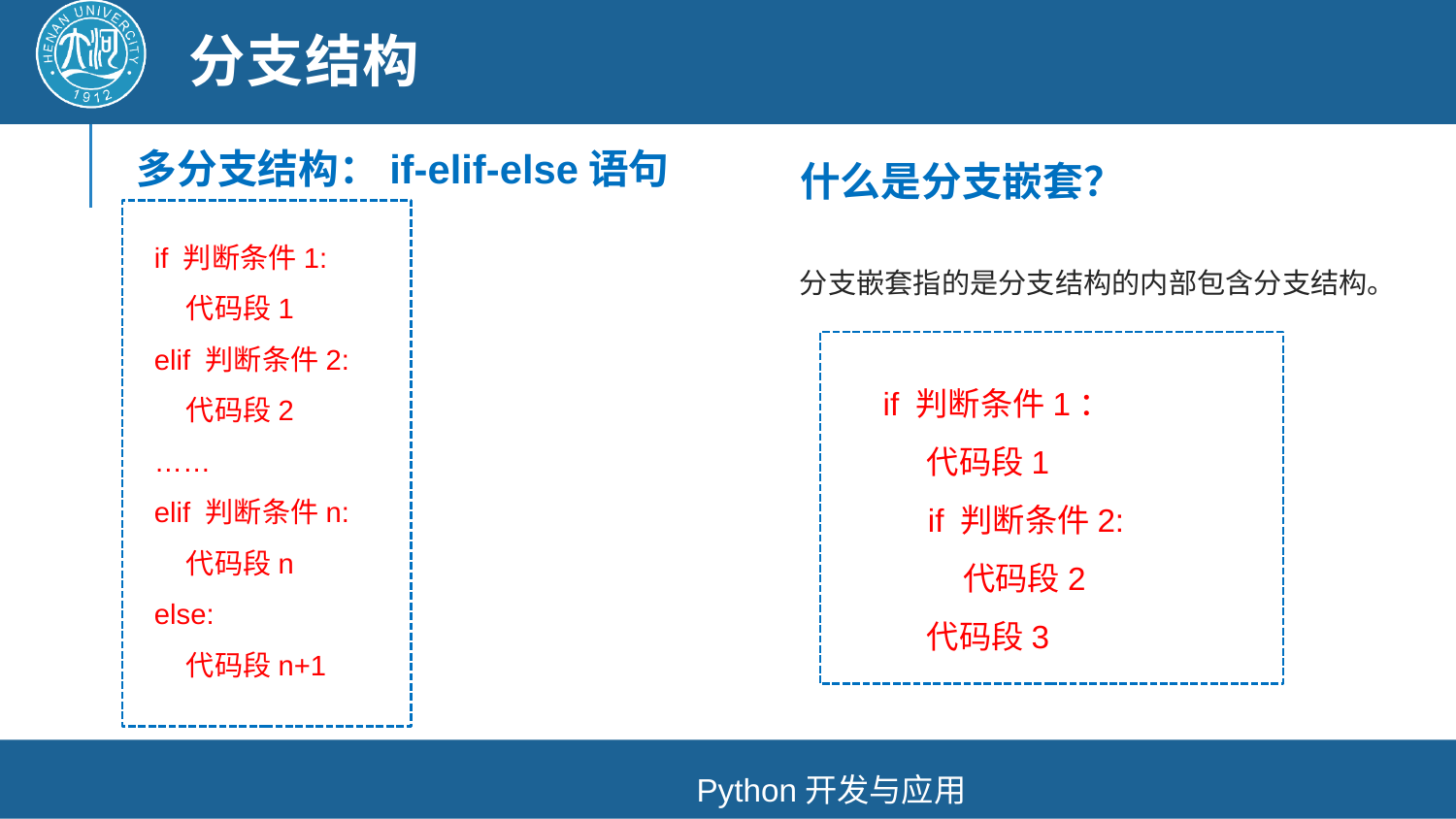

# 分支结构
多分支结构：if-elif-else语句
什么是分支嵌套？

if 判断条件1:
    代码段1
elif 判断条件2:
    代码段2
……
elif 判断条件n:
    代码段n
else:
    代码段n+1
分支嵌套指的是分支结构的内部包含分支结构。

if 判断条件1：
     代码段1
     if 判断条件2:
          代码段2
     代码段3

Python开发与应用
83